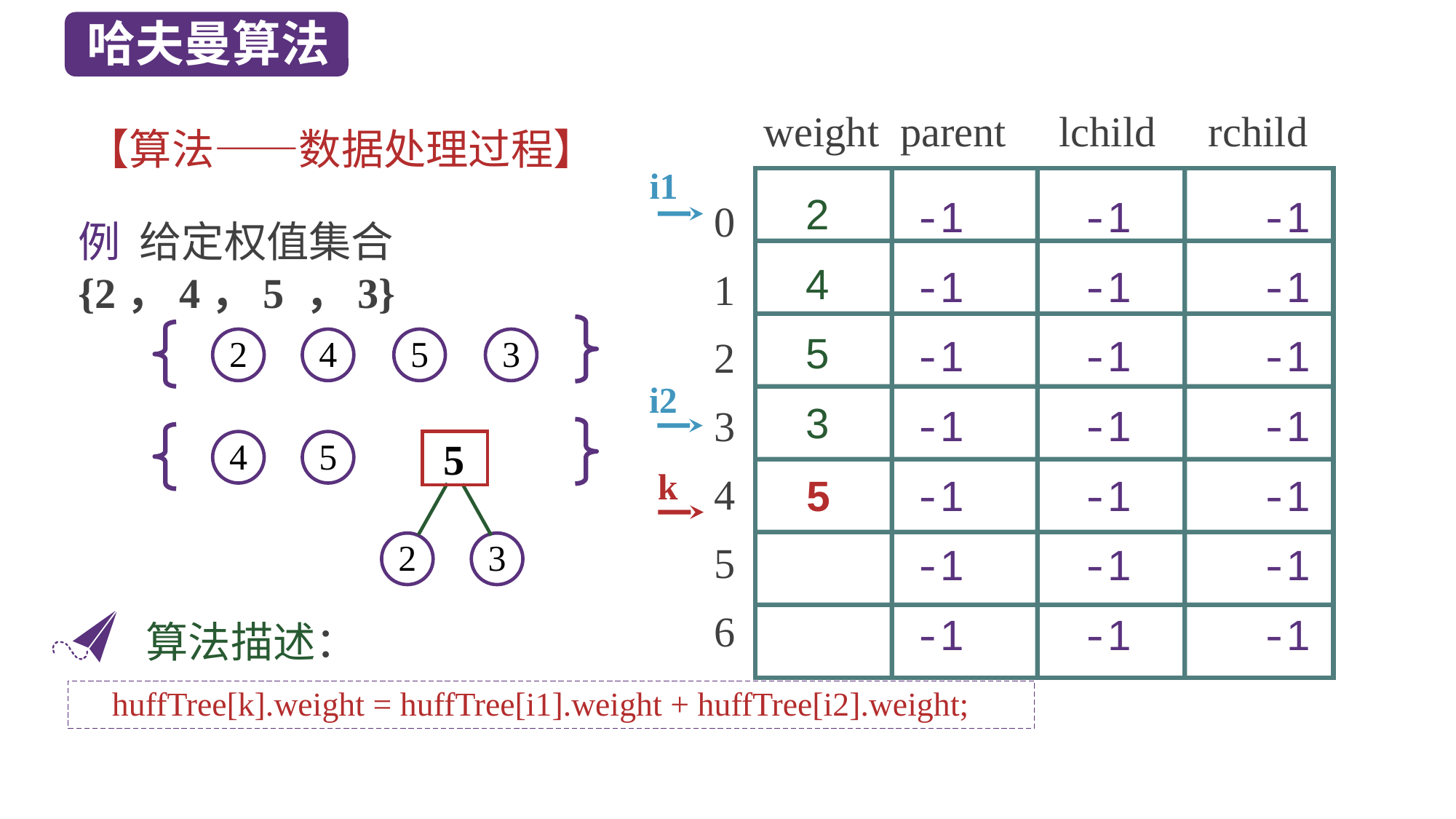

哈夫曼算法

weight  parent     lchild     rchild

0
1
2
3
4
5
6

【算法——数据处理过程】
i1

-1          -1           -1
-1          -1           -1
-1          -1           -1
-1          -1           -1
-1          -1           -1
-1          -1           -1
-1          -1           -1
2
4
5
3
例  给定权值集合{2，4，5 ，3}

2
4
5
3
i2

 5

2
3
4
5
k

5
算法描述：

    huffTree[k].weight = huffTree[i1].weight + huffTree[i2].weight;